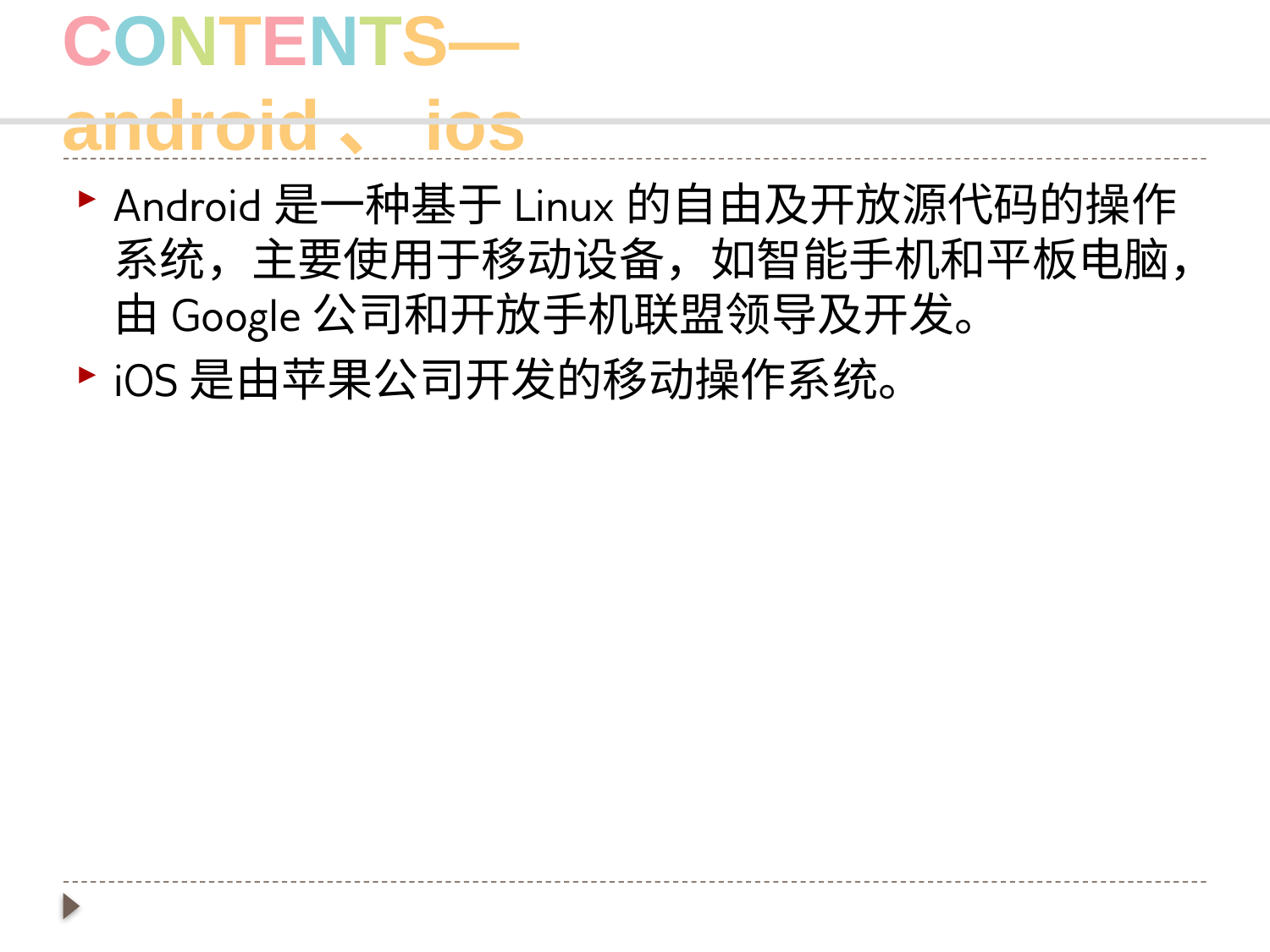

CONTENTS—android、ios

Android是一种基于Linux的自由及开放源代码的操作系统，主要使用于移动设备，如智能手机和平板电脑，由Google公司和开放手机联盟领导及开发。
iOS是由苹果公司开发的移动操作系统。